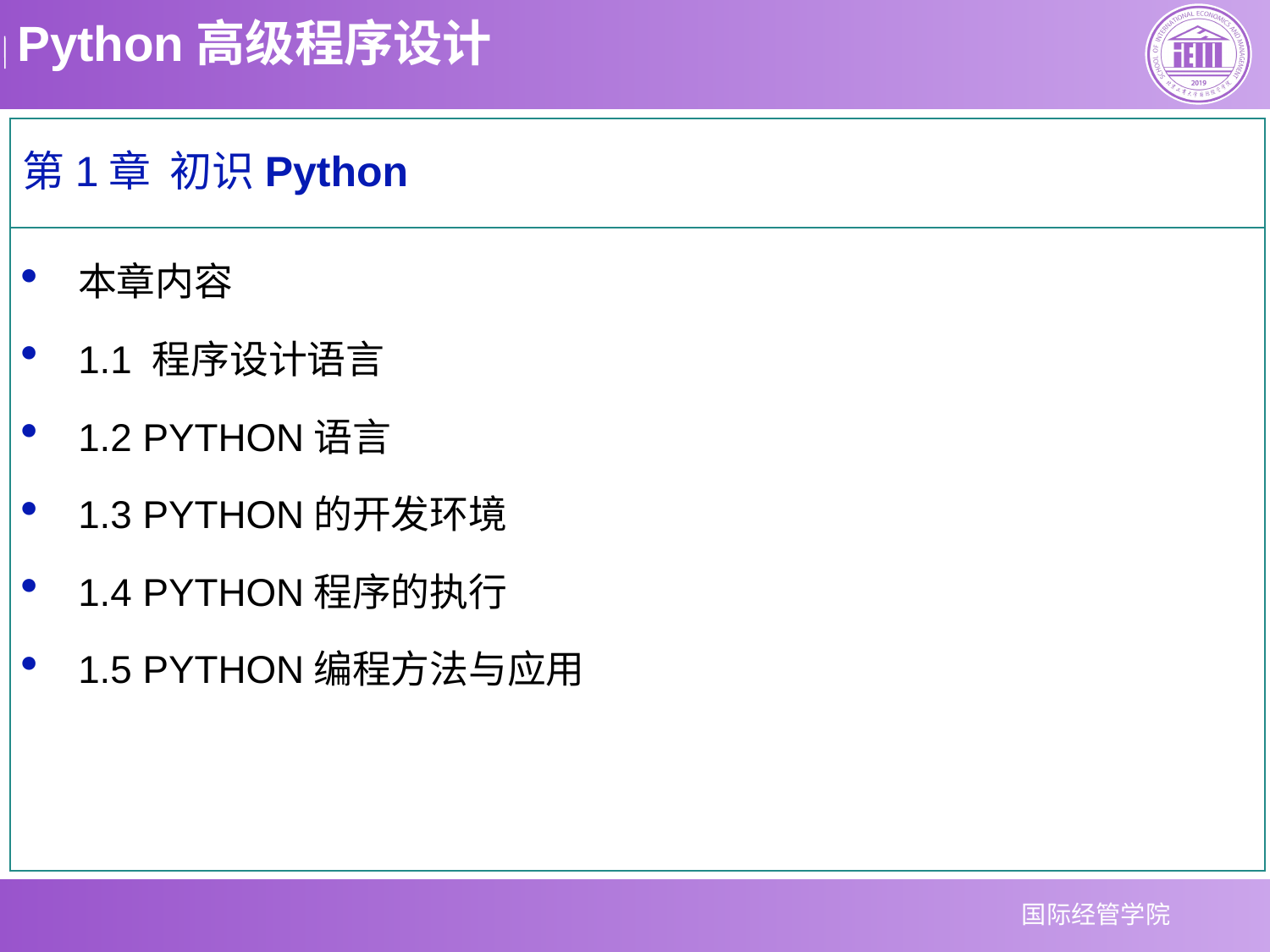

第1章  初识Python
本章内容
1.1 程序设计语言
1.2 PYTHON语言
1.3 PYTHON的开发环境
1.4 PYTHON程序的执行
1.5 PYTHON编程方法与应用